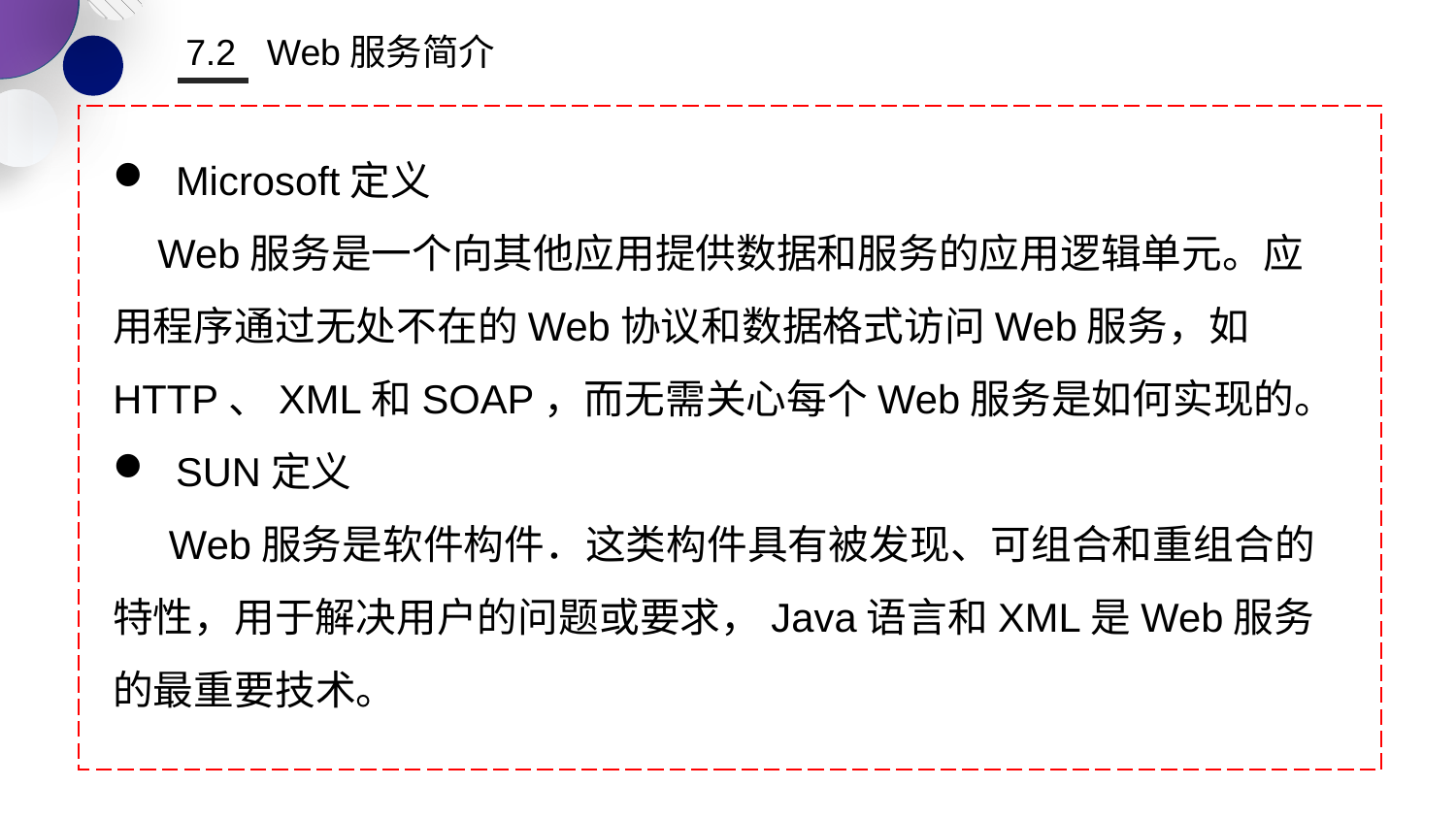

7.2   Web服务简介

  Microsoft定义
    Web服务是一个向其他应用提供数据和服务的应用逻辑单元。应用程序通过无处不在的Web协议和数据格式访问Web服务，如HTTP、XML和SOAP，而无需关心每个Web服务是如何实现的。
  SUN定义
     Web服务是软件构件．这类构件具有被发现、可组合和重组合的特性，用于解决用户的问题或要求，Java语言和XML是Web服务的最重要技术。